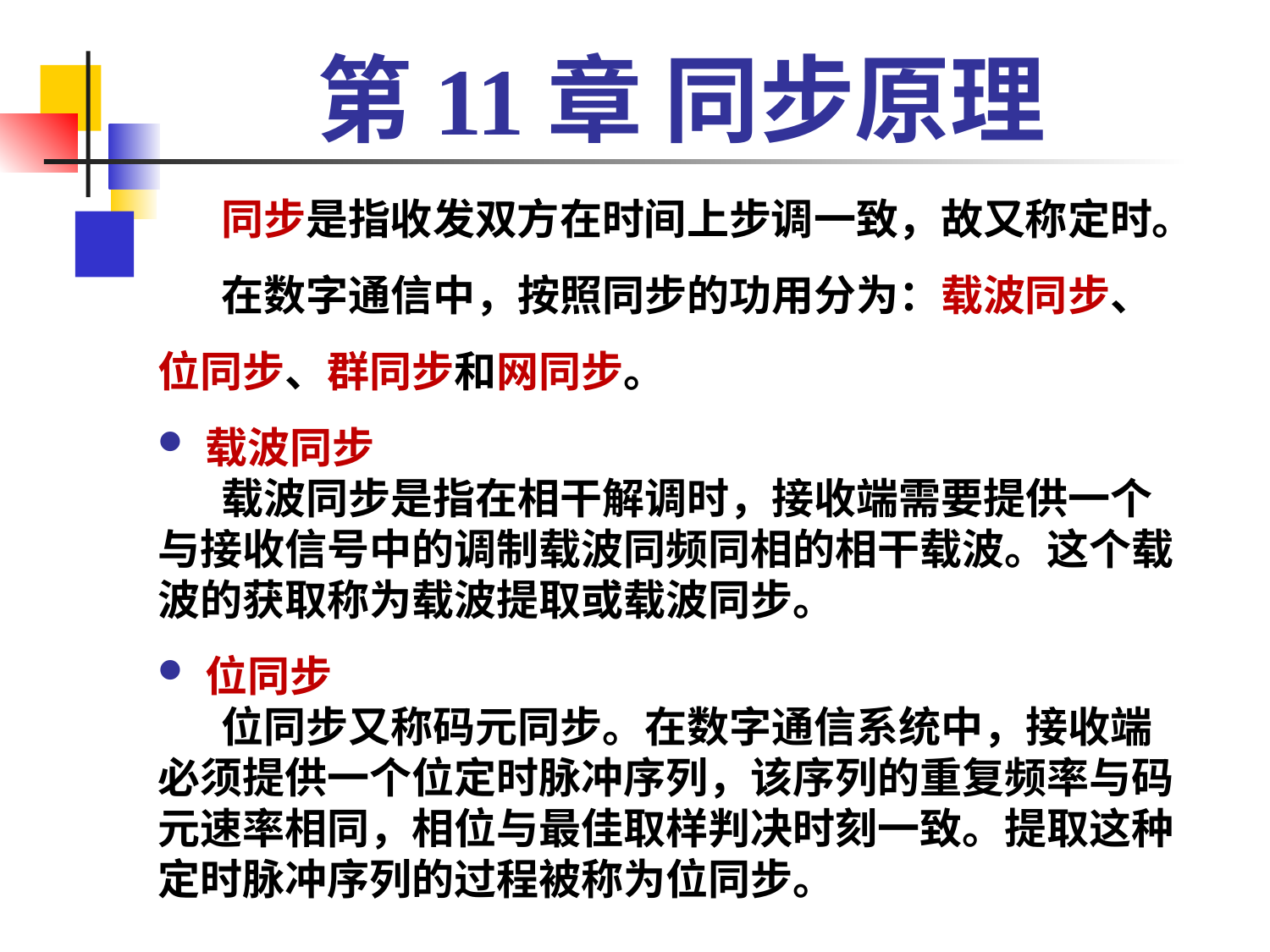

第11章 同步原理
同步是指收发双方在时间上步调一致，故又称定时。
在数字通信中，按照同步的功用分为：载波同步、位同步、群同步和网同步。
载波同步
载波同步是指在相干解调时，接收端需要提供一个与接收信号中的调制载波同频同相的相干载波。这个载波的获取称为载波提取或载波同步。
位同步
位同步又称码元同步。在数字通信系统中，接收端必须提供一个位定时脉冲序列，该序列的重复频率与码元速率相同，相位与最佳取样判决时刻一致。提取这种定时脉冲序列的过程被称为位同步。